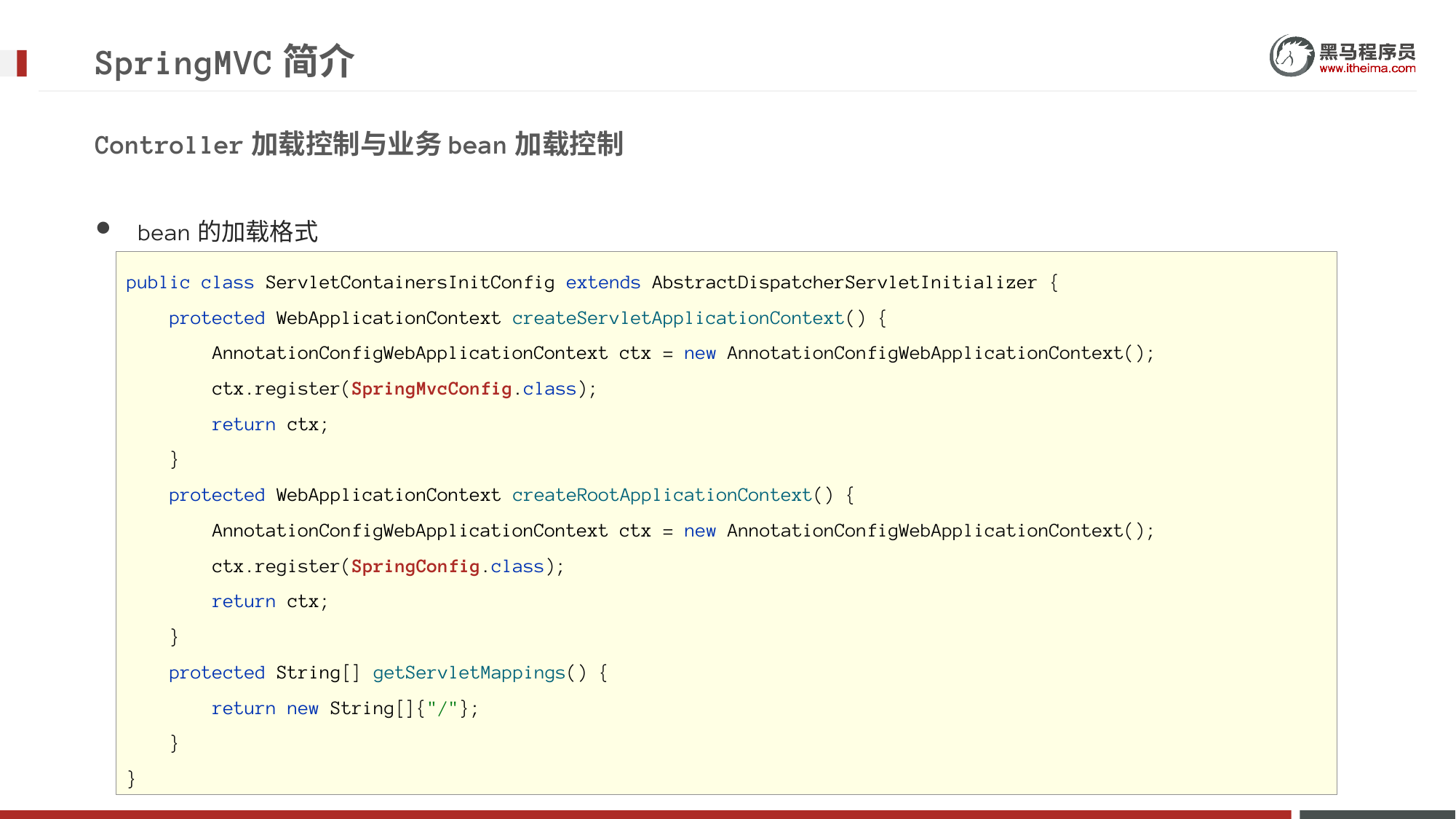

# SpringMVC简介
Controller加载控制与业务bean加载控制
bean的加载格式

public class ServletContainersInitConfig extends AbstractDispatcherServletInitializer {
    protected WebApplicationContext createServletApplicationContext() {
        AnnotationConfigWebApplicationContext ctx = new AnnotationConfigWebApplicationContext();
        ctx.register(SpringMvcConfig.class);
        return ctx;
    }
    protected WebApplicationContext createRootApplicationContext() {
        AnnotationConfigWebApplicationContext ctx = new AnnotationConfigWebApplicationContext();
        ctx.register(SpringConfig.class);
        return ctx;
    }
    protected String[] getServletMappings() {
        return new String[]{"/"};
    }
}